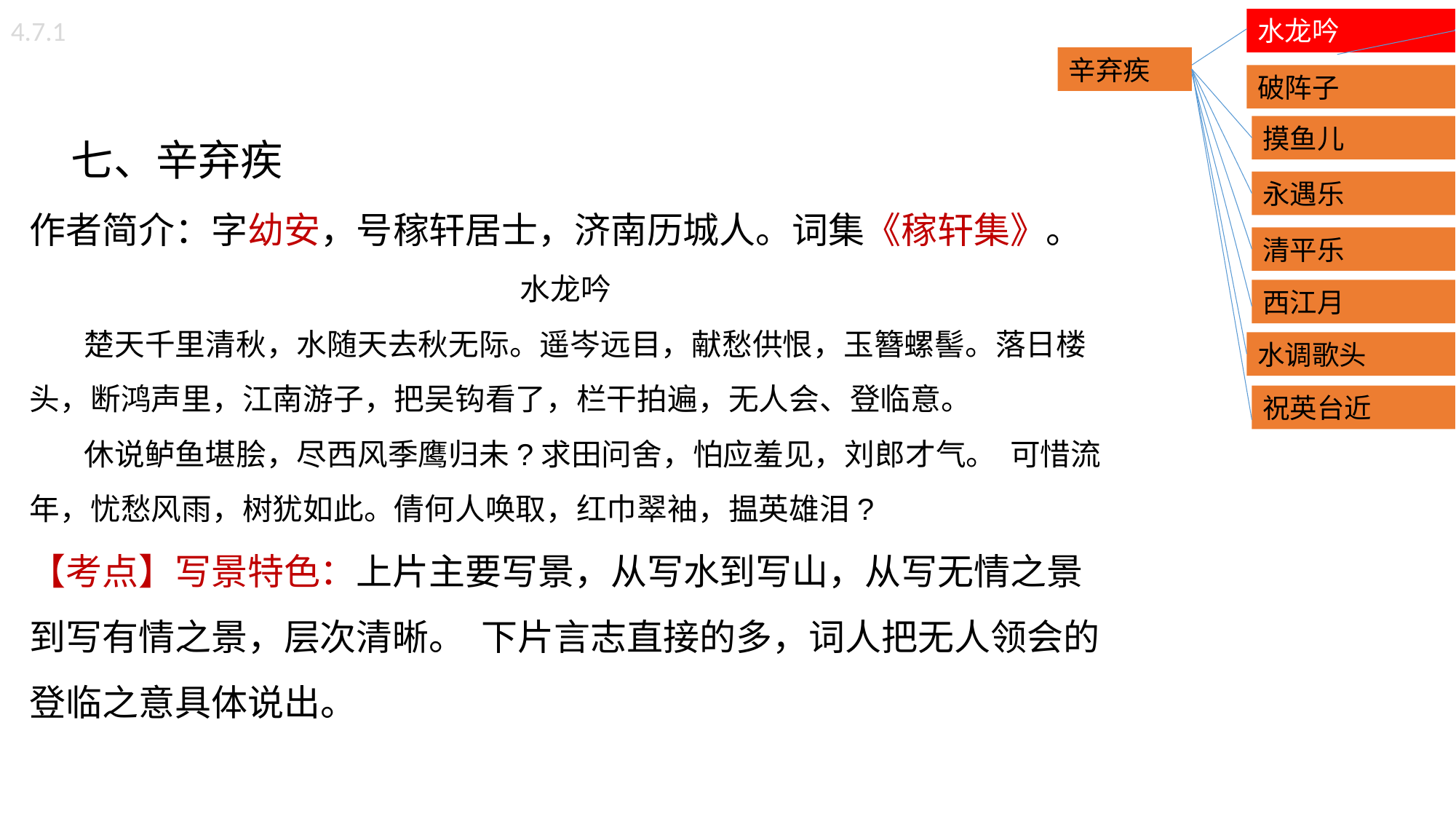

4.7.1
水龙吟
辛弃疾
破阵子
    七、辛弃疾
作者简介：字幼安，号稼轩居士，济南历城人。词集《稼轩集》。
水龙吟
       楚天千里清秋，水随天去秋无际。遥岑远目，献愁供恨，玉簪螺髻。落日楼头，断鸿声里，江南游子，把吴钩看了，栏干拍遍，无人会、登临意。
       休说鲈鱼堪脍，尽西风季鹰归未?求田问舍，怕应羞见，刘郎才气。  可惜流年，忧愁风雨，树犹如此。倩何人唤取，红巾翠袖，揾英雄泪?
【考点】写景特色：上片主要写景，从写水到写山，从写无情之景到写有情之景，层次清晰。  下片言志直接的多，词人把无人领会的登临之意具体说出。
摸鱼儿
永遇乐
清平乐
西江月
水调歌头
祝英台近